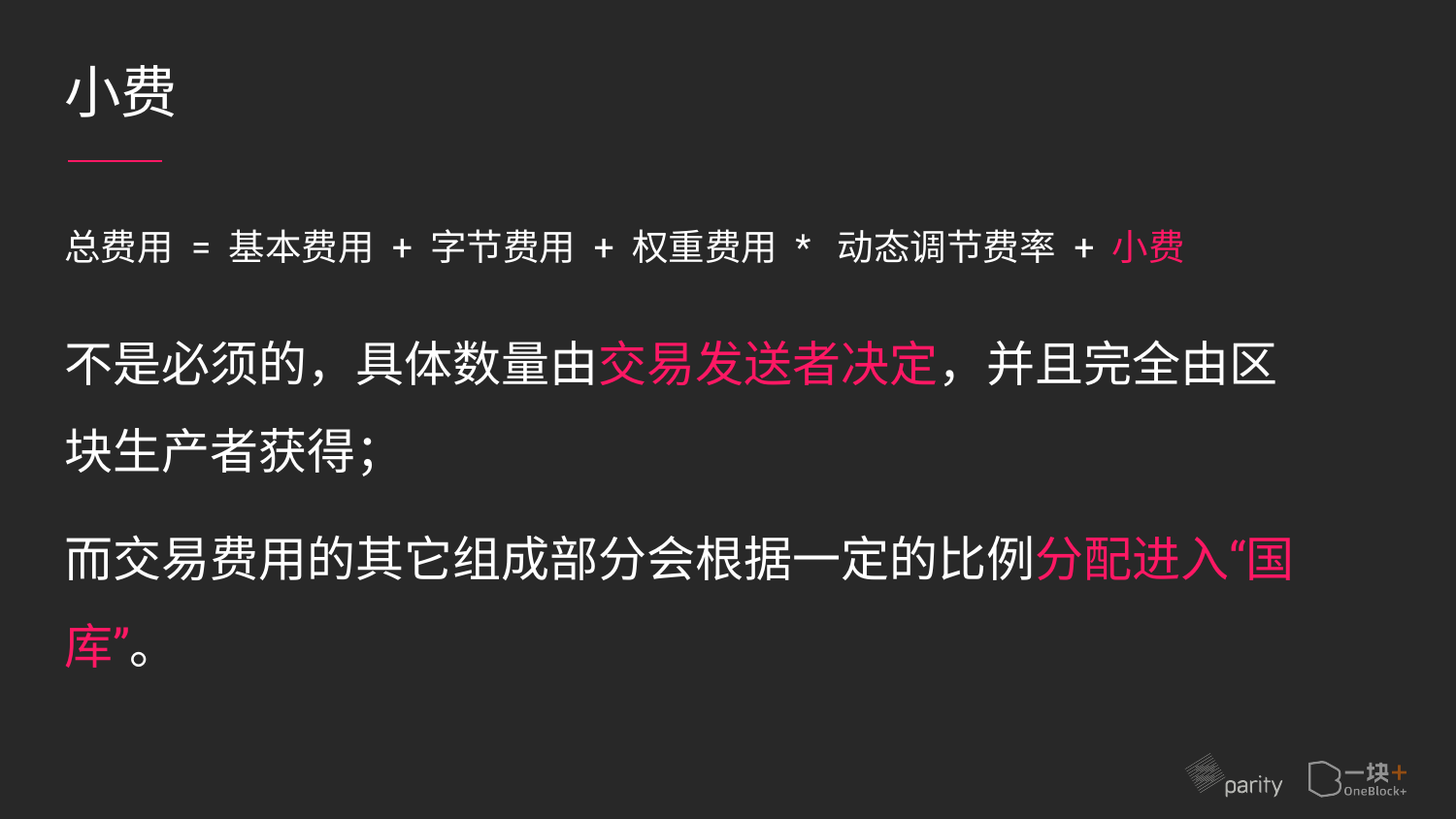

# 小费
总费用 = 基本费用 + 字节费用 + 权重费用 *  动态调节费率 + 小费
不是必须的，具体数量由交易发送者决定，并且完全由区块生产者获得；
而交易费用的其它组成部分会根据一定的比例分配进入“国库”。